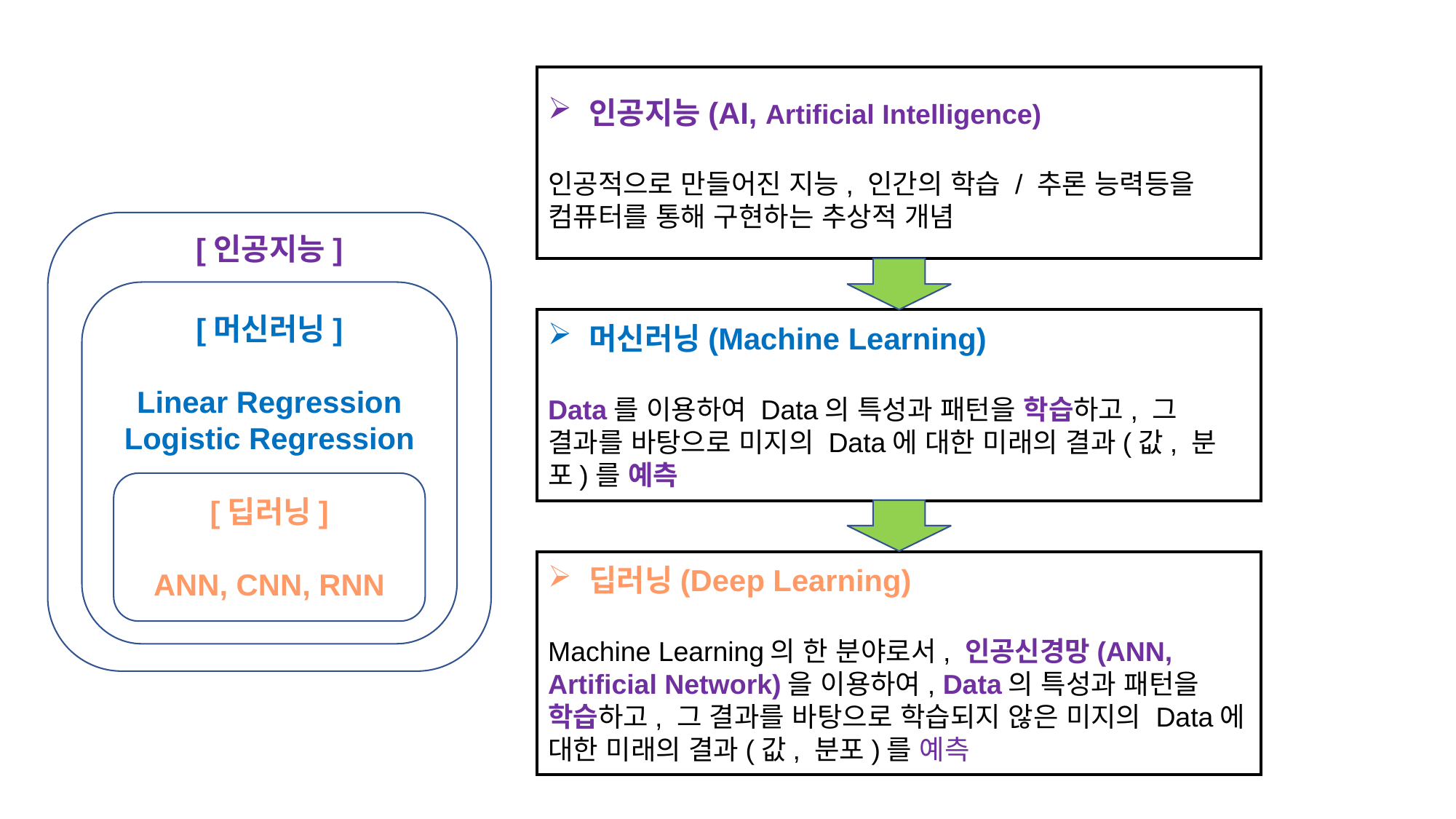

인공지능(AI, Artificial Intelligence)

인공적으로 만들어진 지능, 인간의 학습 / 추론 능력등을 컴퓨터를 통해 구현하는 추상적 개념

[인공지능]

[머신러닝]

Linear Regression
Logistic Regression
머신러닝(Machine Learning)

Data를 이용하여 Data의 특성과 패턴을 학습하고, 그 결과를 바탕으로 미지의 Data에 대한 미래의 결과(값, 분포)를 예측
[딥러닝]

ANN, CNN, RNN

딥러닝(Deep Learning)

Machine Learning의 한 분야로서, 인공신경망(ANN, Artificial Network)을 이용하여, Data의 특성과 패턴을 학습하고, 그 결과를 바탕으로 학습되지 않은 미지의 Data에 대한 미래의 결과(값, 분포)를 예측